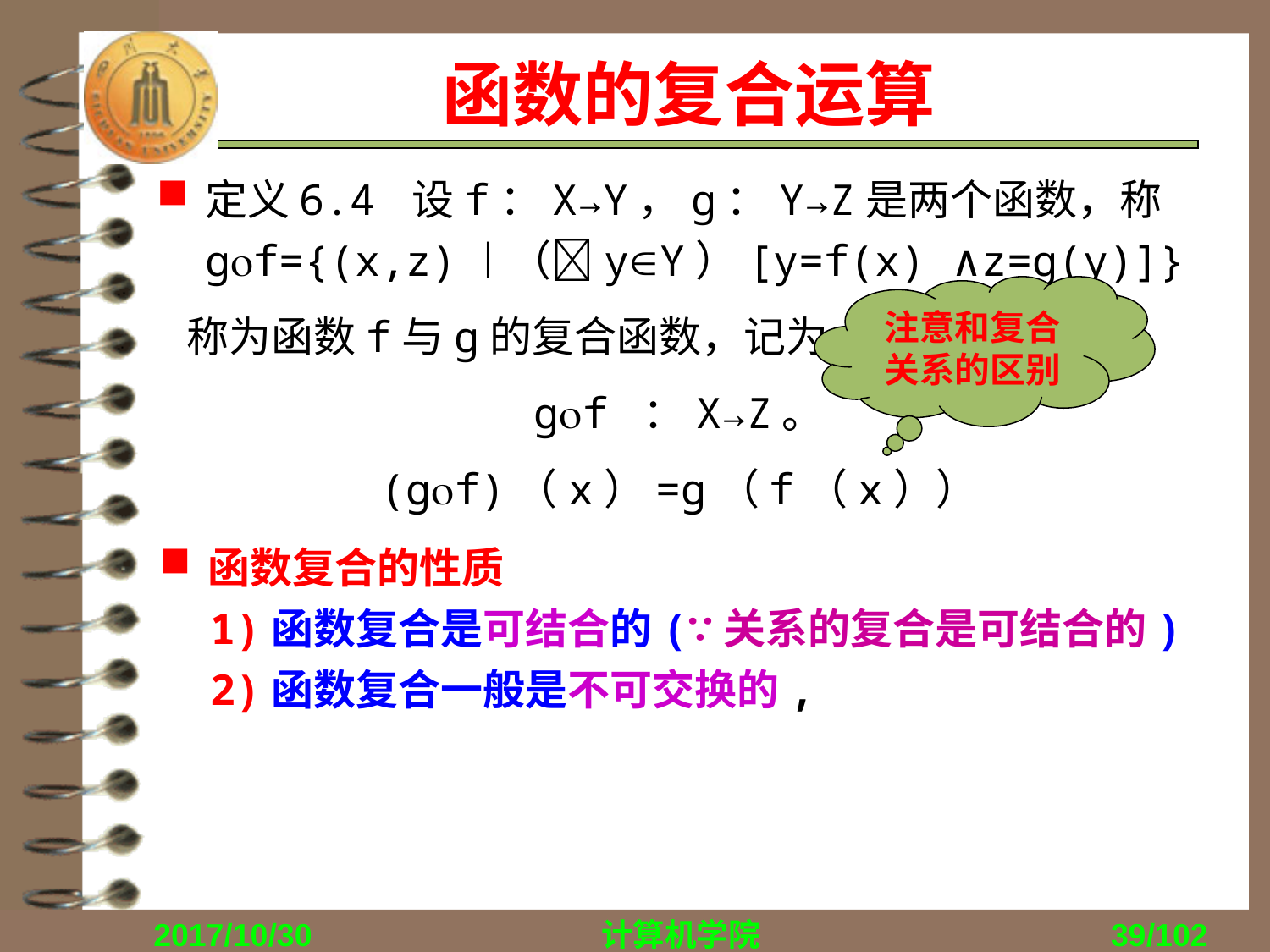

# 函数的复合运算
定义6.4 设f：X→Y，g：Y→Z是两个函数，称    gοf={(x,z)︱（∃y∈Y）[y=f(x) ∧z=g(y)]}
  称为函数f与g的复合函数，记为
gοf ：X→Z。
(gοf)（x）=g（f（x））
注意和复合关系的区别
函数复合的性质
  1)函数复合是可结合的(∵关系的复合是可结合的)
  2)函数复合一般是不可交换的,
2017/10/30
计算机学院
39/102